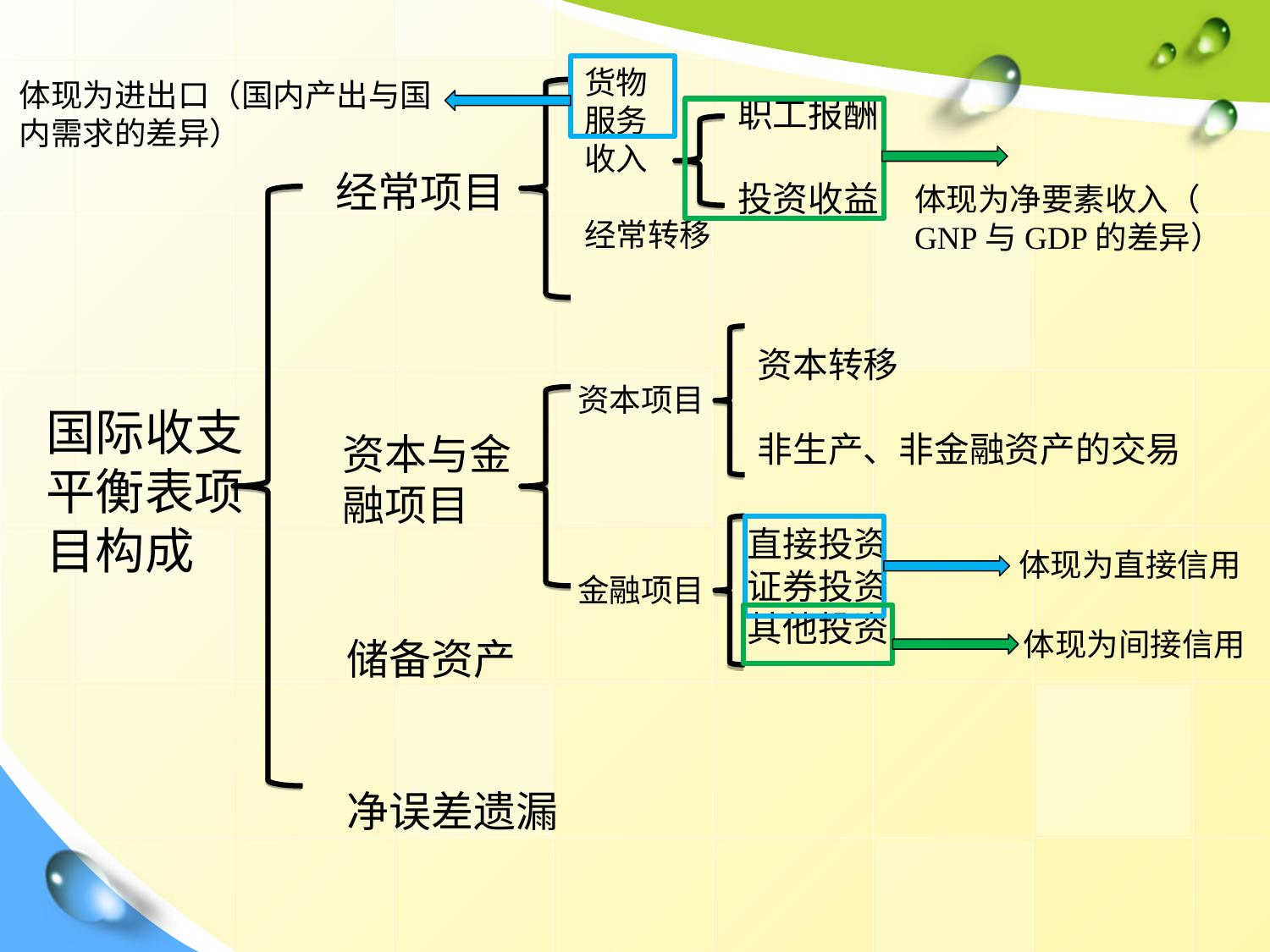

货物
  服务
  收入

  经常转移

职工报酬

投资收益

经常项目

资本项目

金融项目

资本转移

非生产、非金融资产的交易

国际收支
平衡表项
目构成

资本与金
融项目

直接投资
证券投资
其他投资
  储备资产

  净误差遗漏

体现为进出口（国内产出与国
内需求的差异）

体现为净要素收入（
GNP与GDP的差异）

体现为直接信用

体现为间接信用